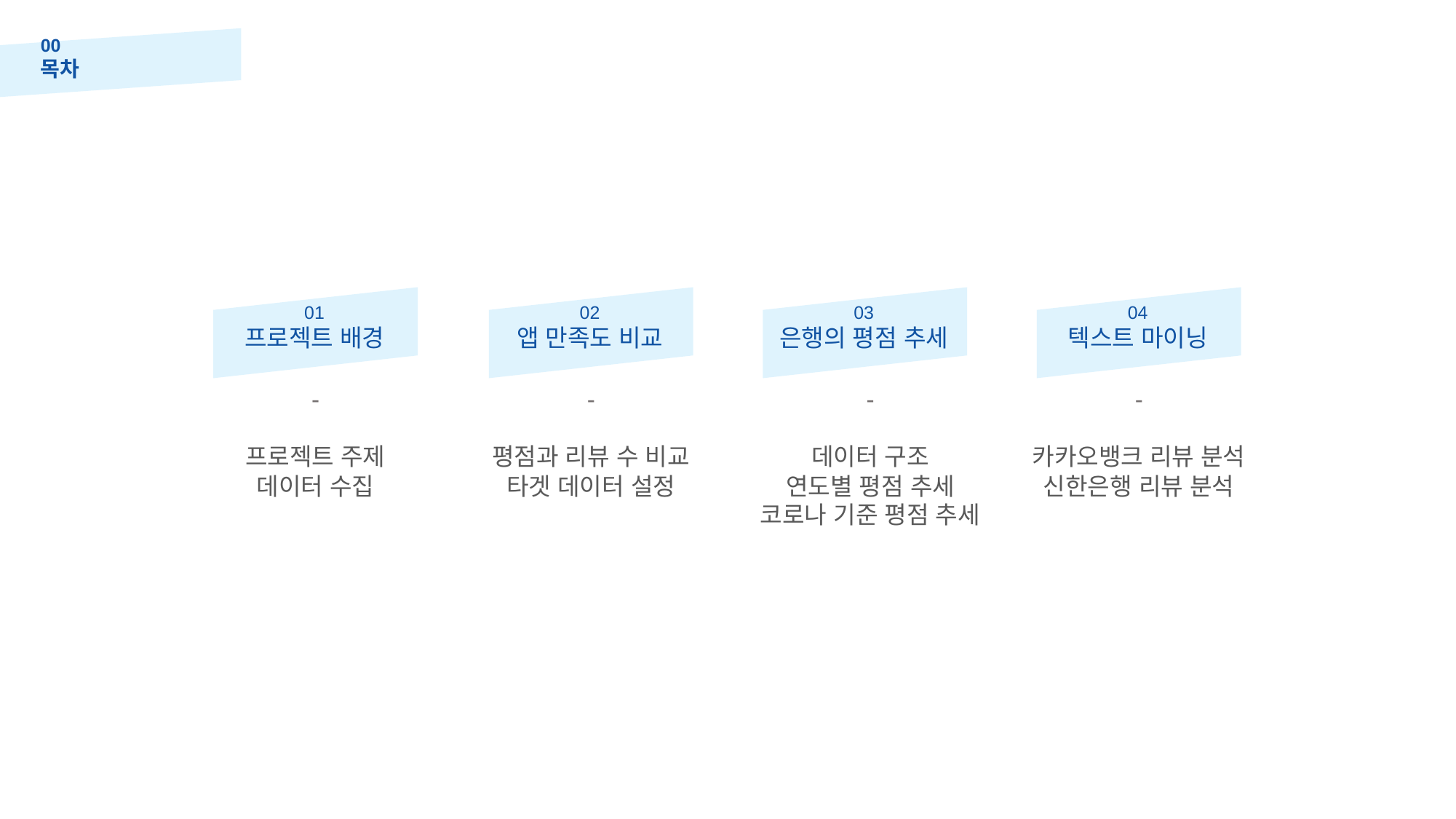

00
목차

03
은행의 평점 추세
-

데이터 구조
연도별 평점 추세
코로나 기준 평점 추세

04
텍스트 마이닝
-

카카오뱅크 리뷰 분석
신한은행 리뷰 분석

02
앱 만족도 비교
-

평점과 리뷰 수 비교
타겟 데이터 설정

01
프로젝트 배경
-

프로젝트 주제
데이터 수집